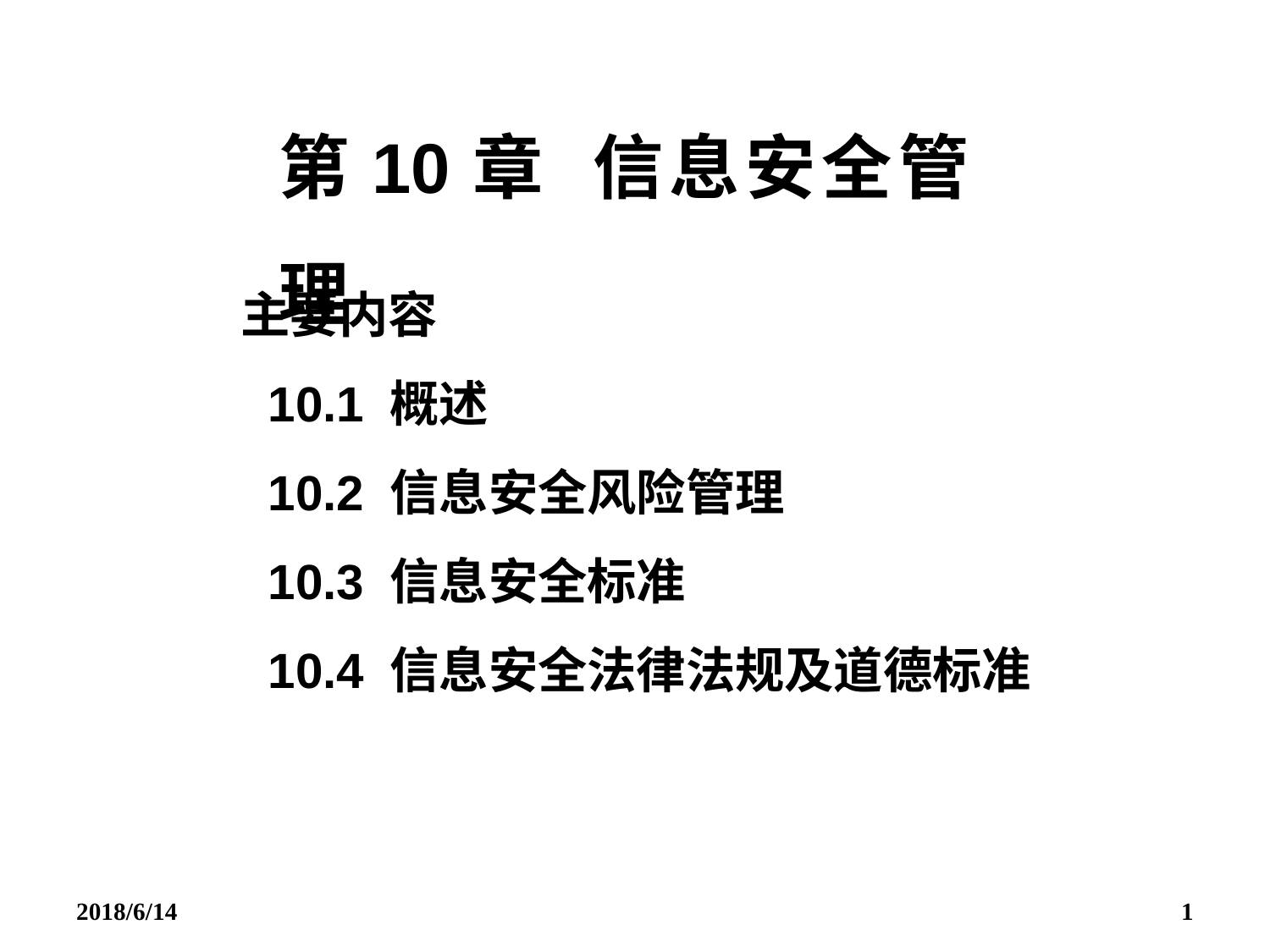

# 第10章  信息安全管理
主要内容
  10.1 概述
  10.2 信息安全风险管理
  10.3 信息安全标准
  10.4 信息安全法律法规及道德标准
2018/6/14
1